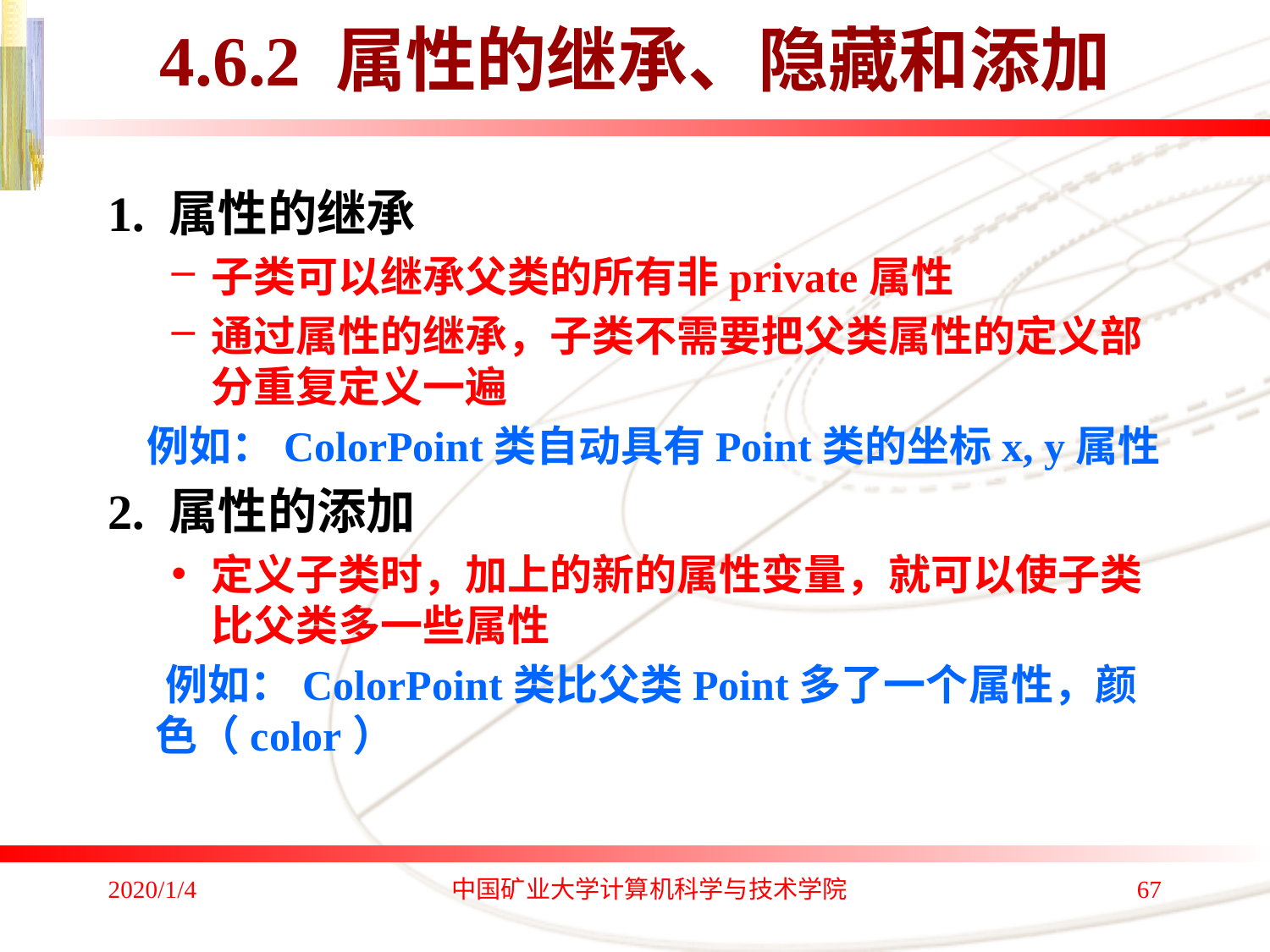

# 4.6.2 属性的继承、隐藏和添加
1. 属性的继承
子类可以继承父类的所有非private属性
通过属性的继承，子类不需要把父类属性的定义部分重复定义一遍
   例如：ColorPoint类自动具有Point类的坐标x, y属性
2. 属性的添加
定义子类时，加上的新的属性变量，就可以使子类比父类多一些属性
     例如：ColorPoint类比父类Point多了一个属性，颜色（color）

2020/1/4
中国矿业大学计算机科学与技术学院
67